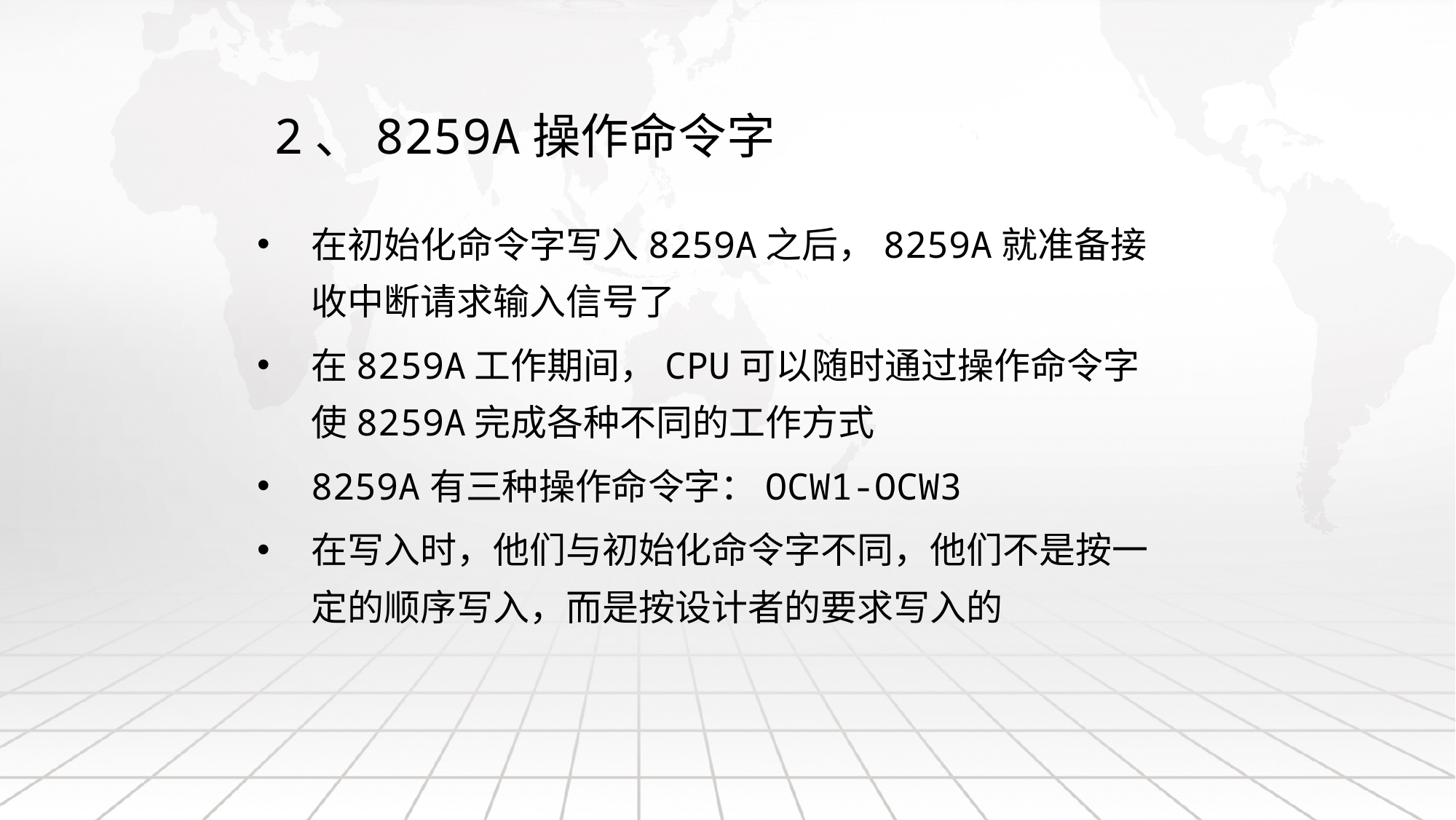

# 2、8259A操作命令字
在初始化命令字写入8259A之后，8259A就准备接收中断请求输入信号了
在8259A工作期间，CPU可以随时通过操作命令字使8259A完成各种不同的工作方式
8259A有三种操作命令字：OCW1-OCW3
在写入时，他们与初始化命令字不同，他们不是按一定的顺序写入，而是按设计者的要求写入的